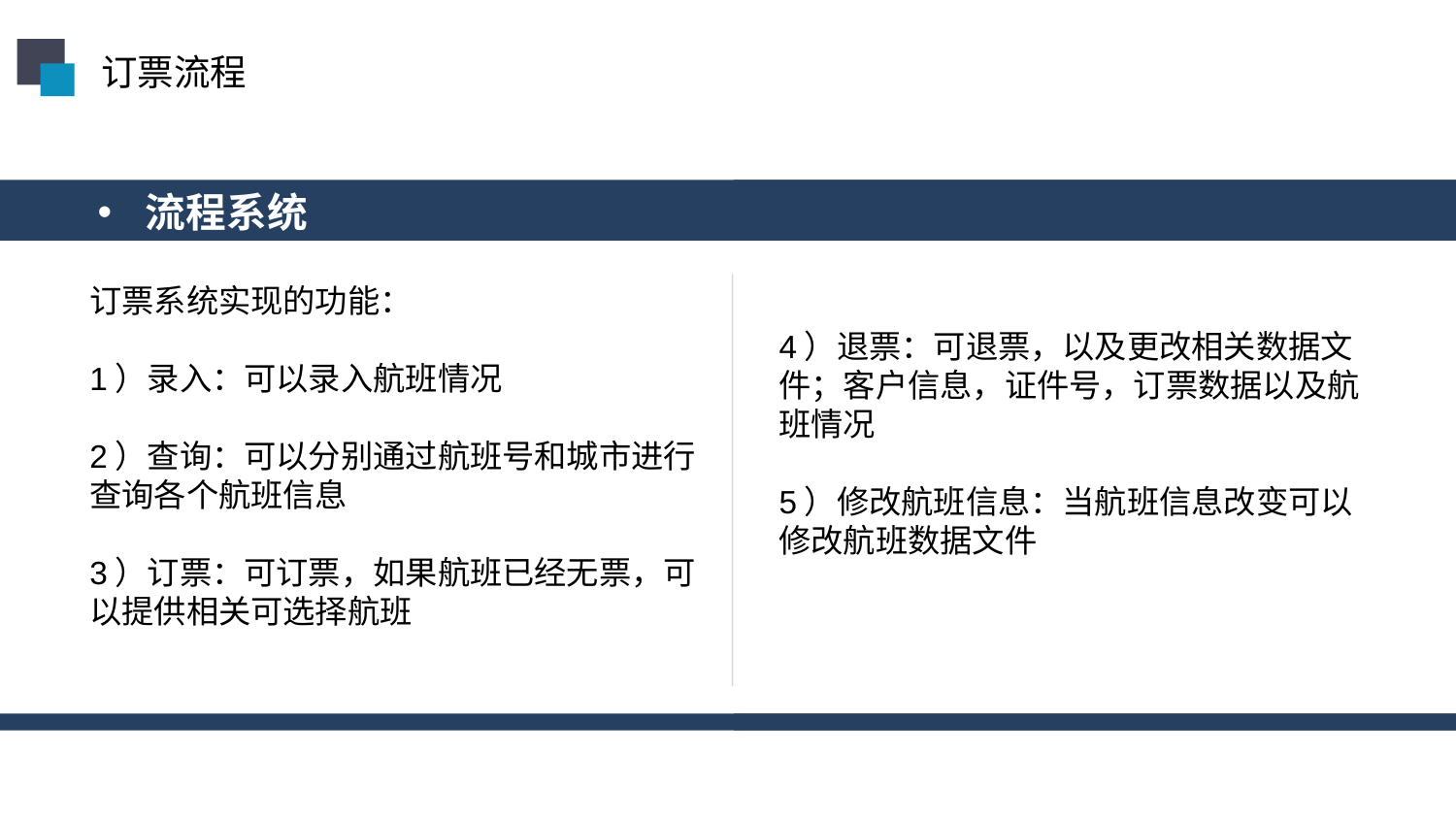

订票流程

流程系统

订票系统实现的功能：

1）录入：可以录入航班情况

2）查询：可以分别通过航班号和城市进行查询各个航班信息

3）订票：可订票，如果航班已经无票，可以提供相关可选择航班

4）退票：可退票，以及更改相关数据文件；客户信息，证件号，订票数据以及航班情况

5）修改航班信息：当航班信息改变可以修改航班数据文件